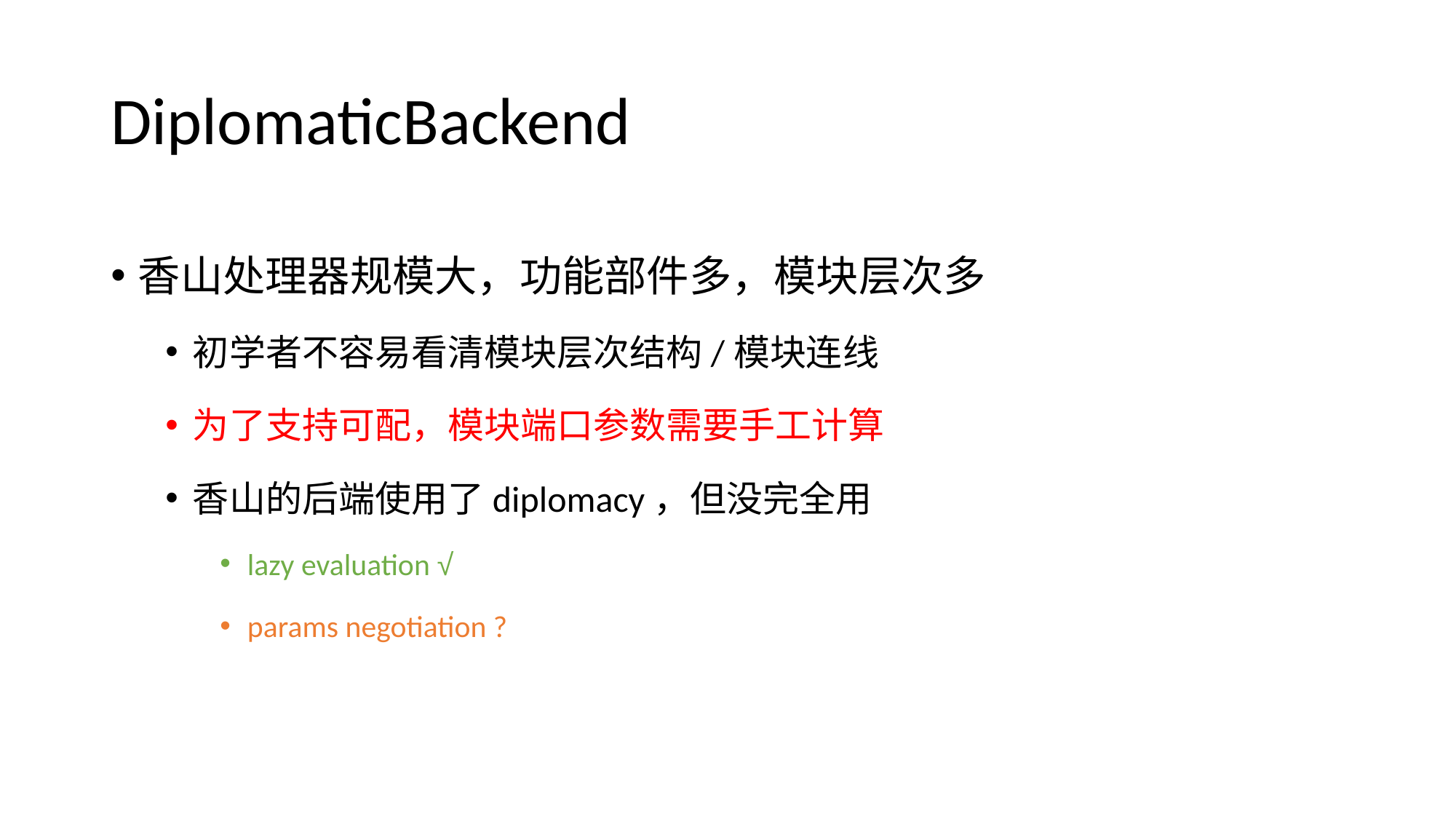

# DiplomaticBackend
香山处理器规模大，功能部件多，模块层次多
初学者不容易看清模块层次结构/模块连线
为了支持可配，模块端口参数需要手工计算
香山的后端使用了diplomacy，但没完全用
lazy evaluation √
params negotiation ?